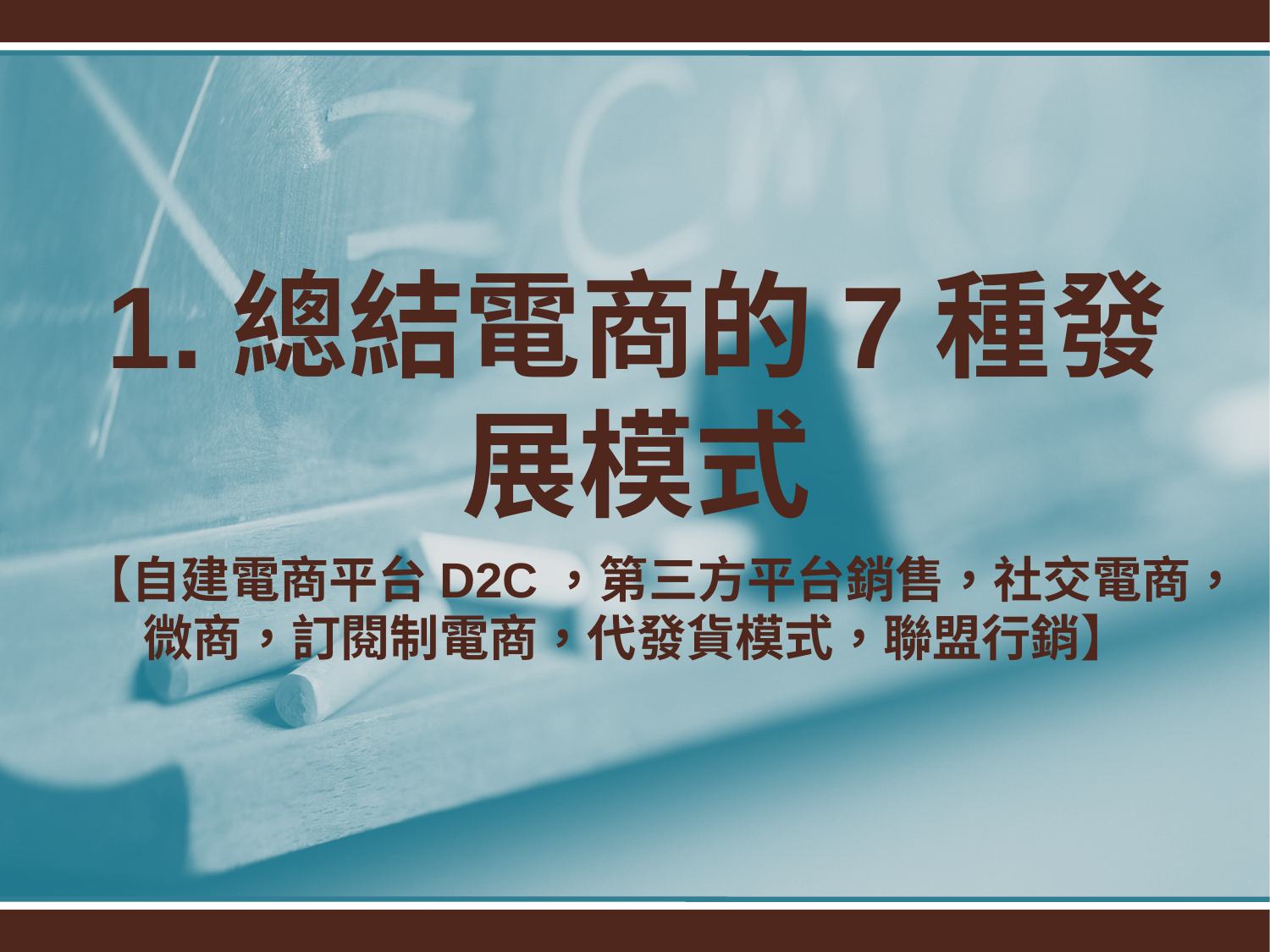

1.總結電商的7種發展模式
【自建電商平台D2C，第三方平台銷售，社交電商，微商，訂閱制電商，代發貨模式，聯盟行銷】